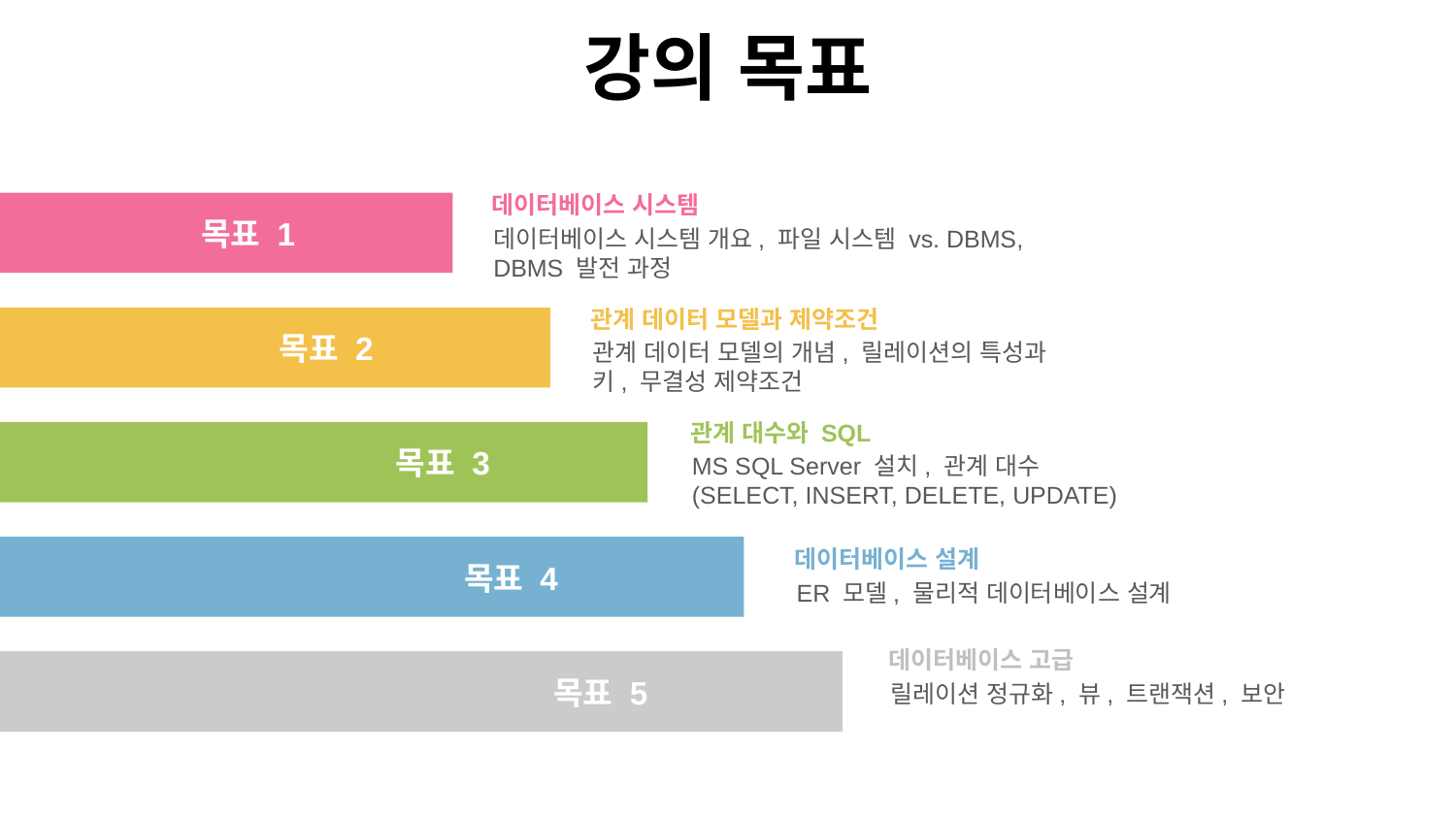

# 강의 목표
데이터베이스 시스템
데이터베이스 시스템 개요, 파일 시스템 vs. DBMS, DBMS 발전 과정

목표 1
관계 데이터 모델과 제약조건
관계 데이터 모델의 개념, 릴레이션의 특성과 키, 무결성 제약조건

목표 2
관계 대수와 SQL
MS SQL Server 설치, 관계 대수 (SELECT, INSERT, DELETE, UPDATE)

목표 3

데이터베이스 설계
ER 모델, 물리적 데이터베이스 설계
목표 4
데이터베이스 고급
릴레이션 정규화, 뷰, 트랜잭션, 보안

목표 5